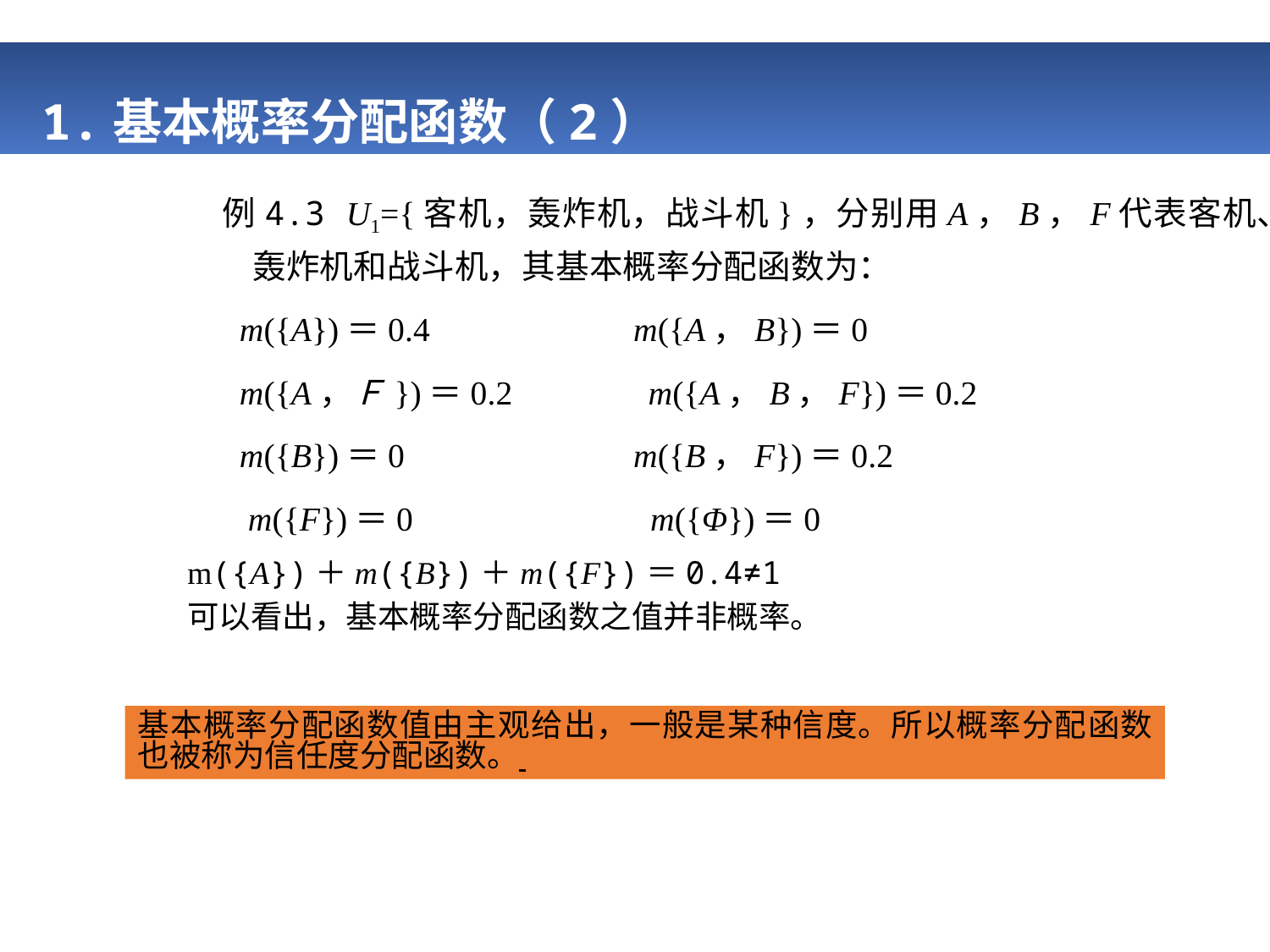

# 1.基本概率分配函数（2）
例4.3 U1={客机，轰炸机，战斗机}，分别用A，B，F代表客机、轰炸机和战斗机，其基本概率分配函数为：
  m({A})＝0.4                        m({A，B})＝0
  m({A，Ｆ})＝0.2                m({A，B，F})＝0.2
  m({B})＝0                           m({B，F})＝0.2
   m({F})＝0                            m({Φ})＝0
m({A})＋m({B})＋m({F})＝0.4≠1
可以看出，基本概率分配函数之值并非概率。
基本概率分配函数值由主观给出，一般是某种信度。所以概率分配函数也被称为信任度分配函数。